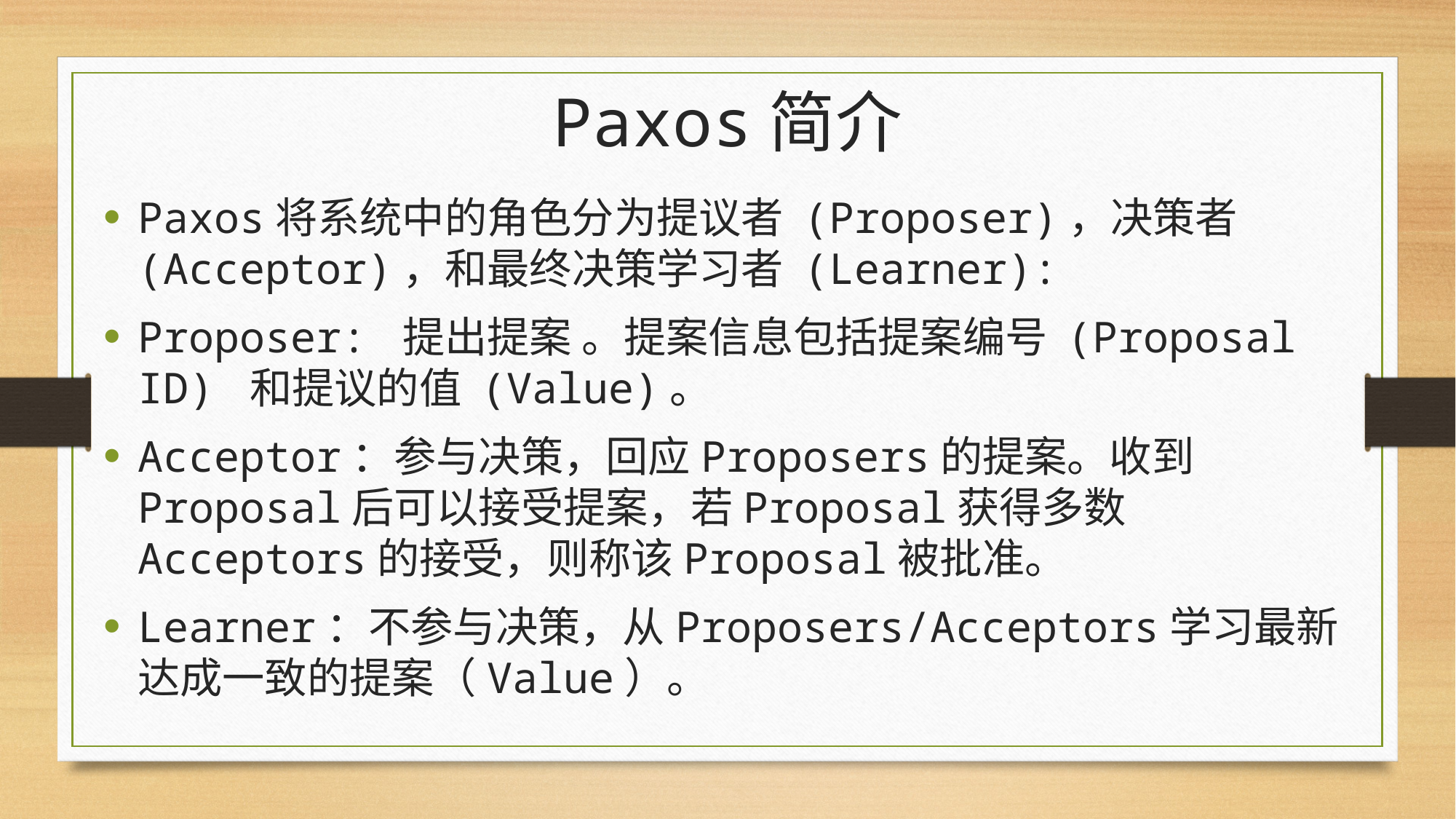

# Paxos简介
Paxos将系统中的角色分为提议者 (Proposer)，决策者 (Acceptor)，和最终决策学习者 (Learner):
Proposer: 提出提案 。提案信息包括提案编号 (Proposal ID) 和提议的值 (Value)。
Acceptor：参与决策，回应Proposers的提案。收到Proposal后可以接受提案，若Proposal获得多数Acceptors的接受，则称该Proposal被批准。
Learner：不参与决策，从Proposers/Acceptors学习最新达成一致的提案（Value）。